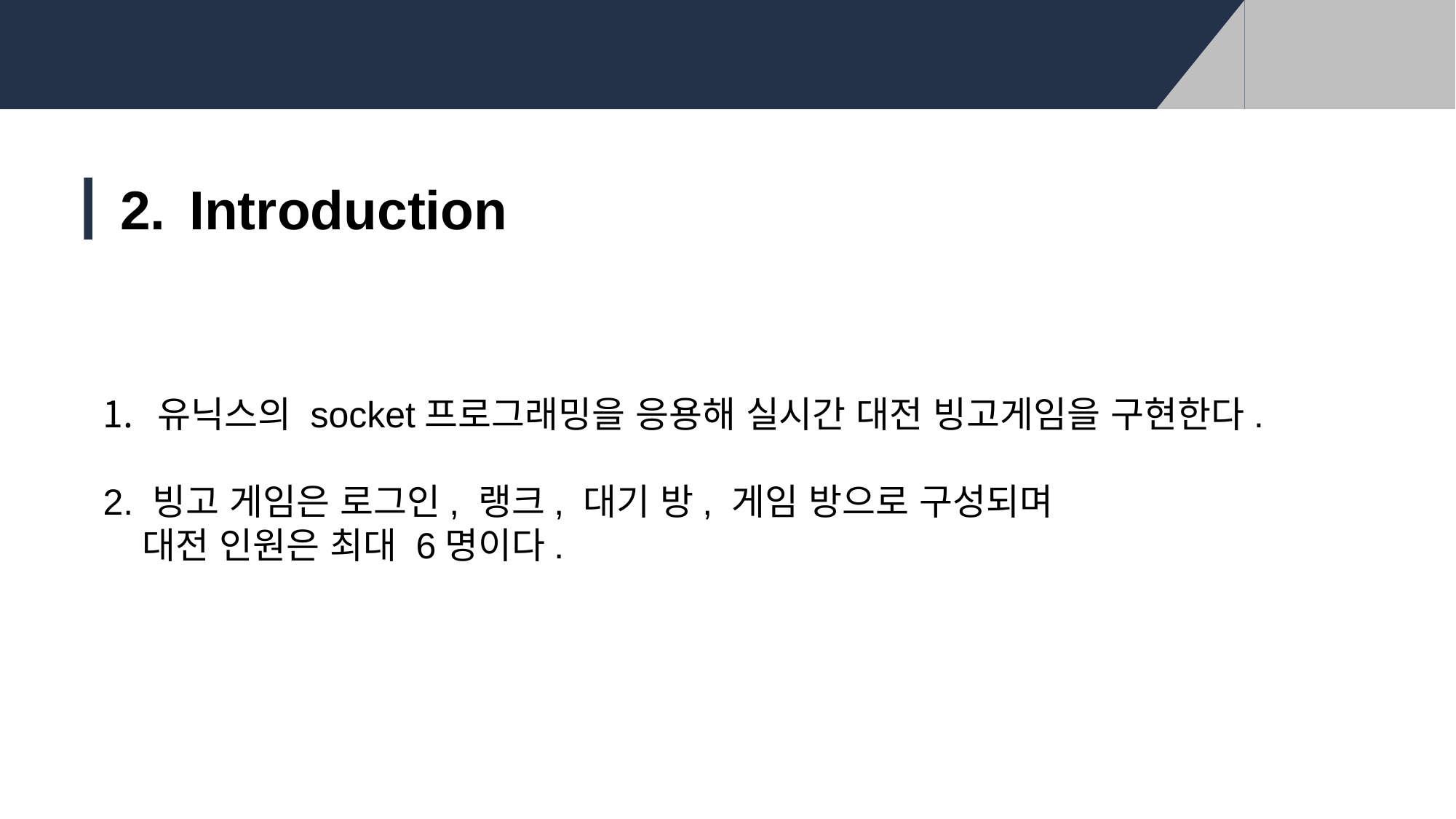

Introduction

유닉스의 socket프로그래밍을 응용해 실시간 대전 빙고게임을 구현한다.

2. 빙고 게임은 로그인, 랭크, 대기 방, 게임 방으로 구성되며
   대전 인원은 최대 6명이다.